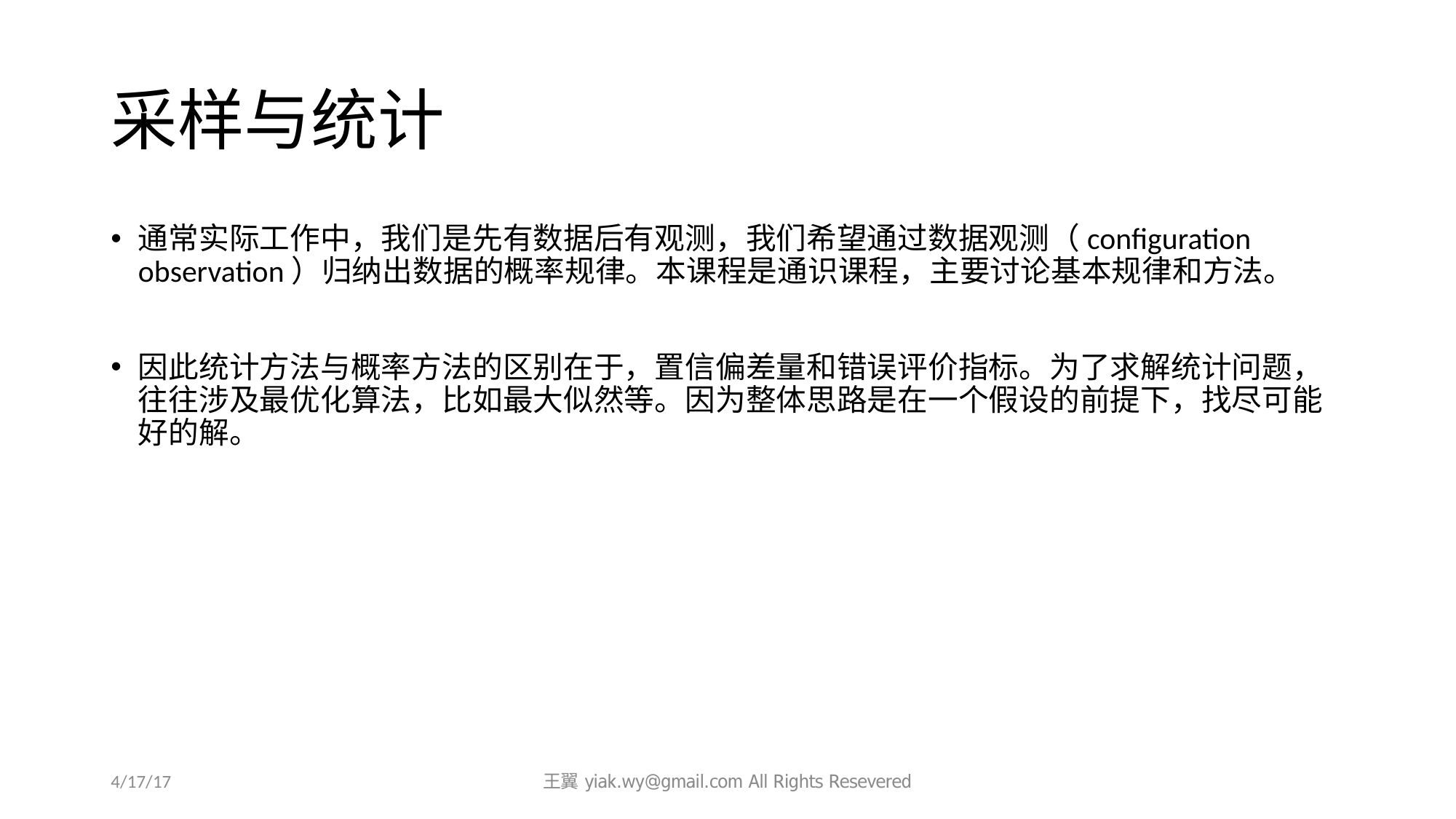

# 采样与统计
通常实际工作中，我们是先有数据后有观测，我们希望通过数据观测（configuration observation）归纳出数据的概率规律。本课程是通识课程，主要讨论基本规律和方法。

因此统计方法与概率方法的区别在于，置信偏差量和错误评价指标。为了求解统计问题，往往涉及最优化算法，比如最大似然等。因为整体思路是在一个假设的前提下，找尽可能好的解。

4/17/17
王翼 yiak.wy@gmail.com All Rights Resevered